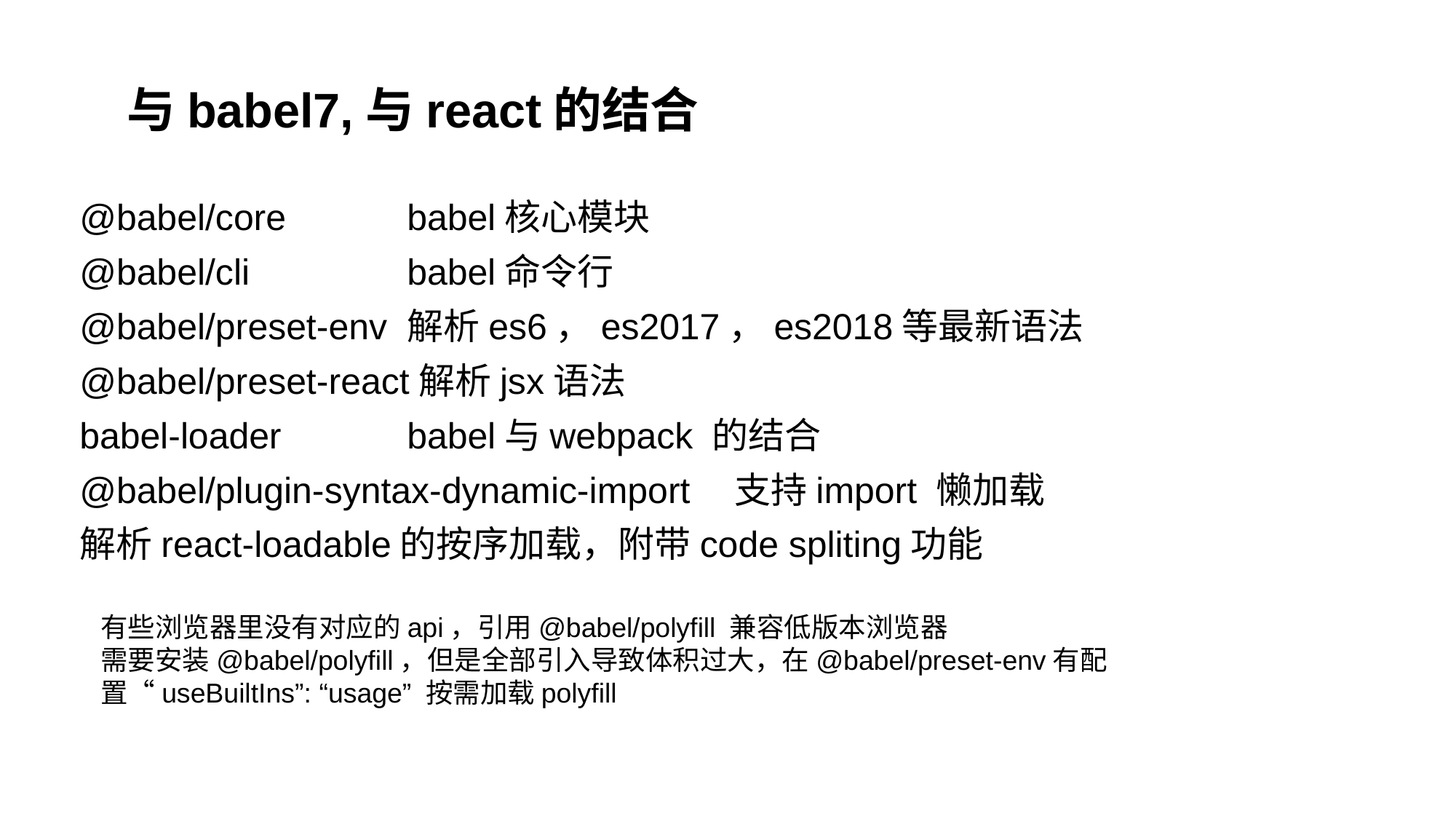

# 与babel7,与react的结合
@babel/core		babel核心模块
@babel/cli		babel命令行
@babel/preset-env	解析es6，es2017，es2018等最新语法
@babel/preset-react解析jsx语法
babel-loader		babel与webpack 的结合
@babel/plugin-syntax-dynamic-import 	支持import 懒加载
解析react-loadable的按序加载，附带code spliting功能
有些浏览器里没有对应的api，引用@babel/polyfill 兼容低版本浏览器
需要安装@babel/polyfill，但是全部引入导致体积过大，在@babel/preset-env有配置“useBuiltIns”: “usage” 按需加载polyfill